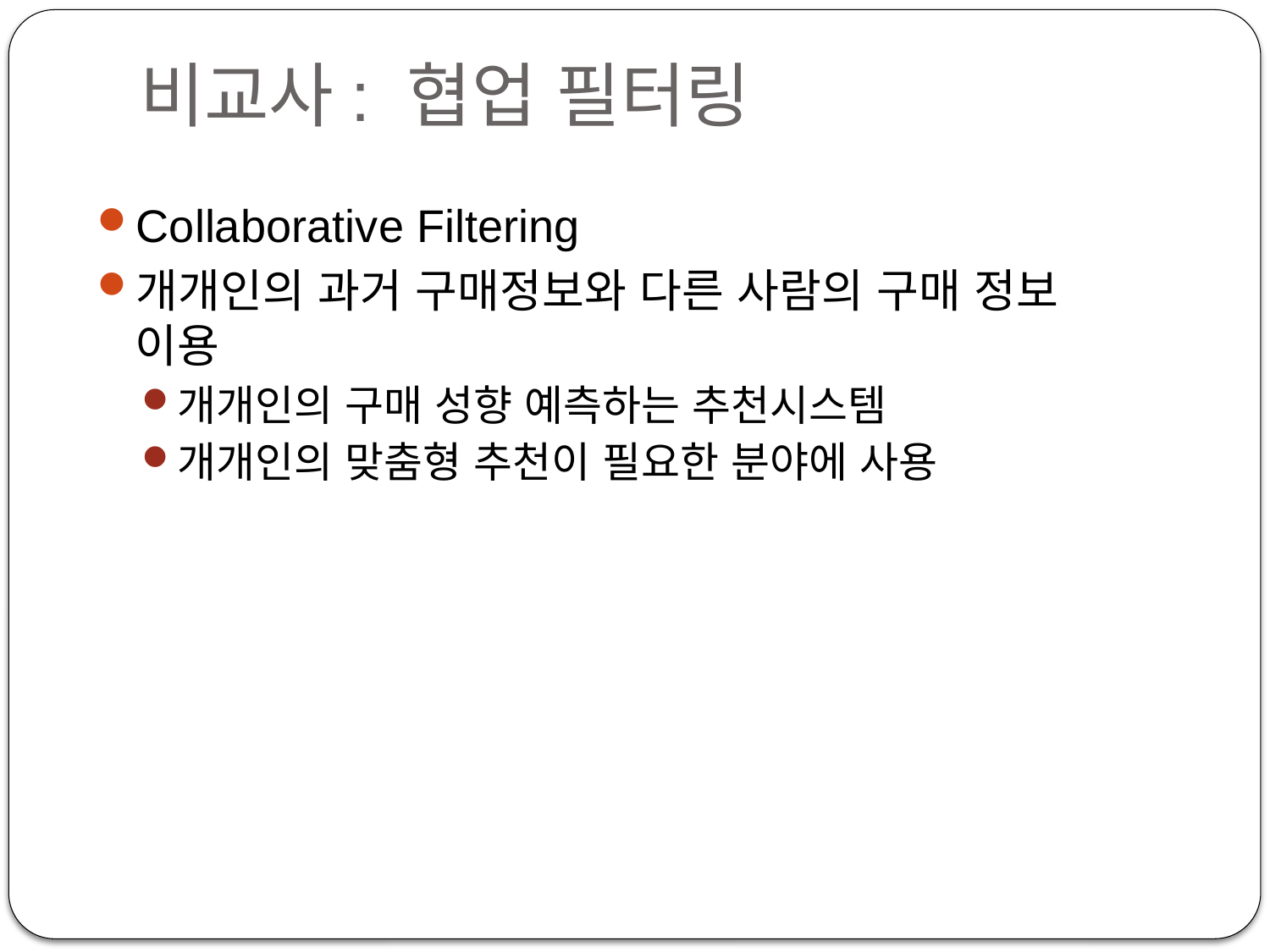

# 비교사: 협업 필터링
Collaborative Filtering
개개인의 과거 구매정보와 다른 사람의 구매 정보 이용
개개인의 구매 성향 예측하는 추천시스템
개개인의 맞춤형 추천이 필요한 분야에 사용